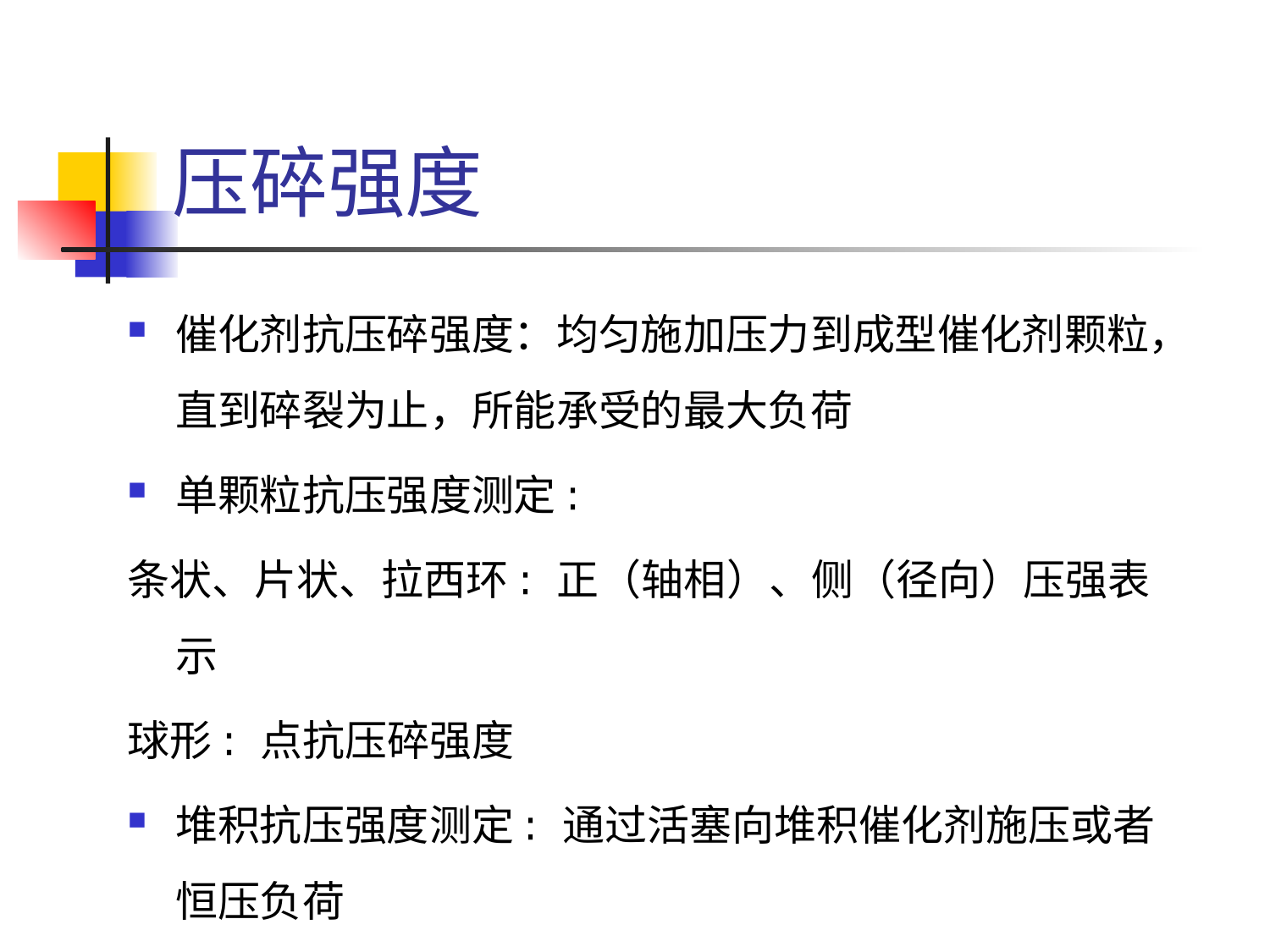

# 压碎强度
催化剂抗压碎强度：均匀施加压力到成型催化剂颗粒，直到碎裂为止，所能承受的最大负荷
单颗粒抗压强度测定:
条状、片状、拉西环: 正（轴相）、侧（径向）压强表示
球形: 点抗压碎强度
堆积抗压强度测定: 通过活塞向堆积催化剂施压或者恒压负荷